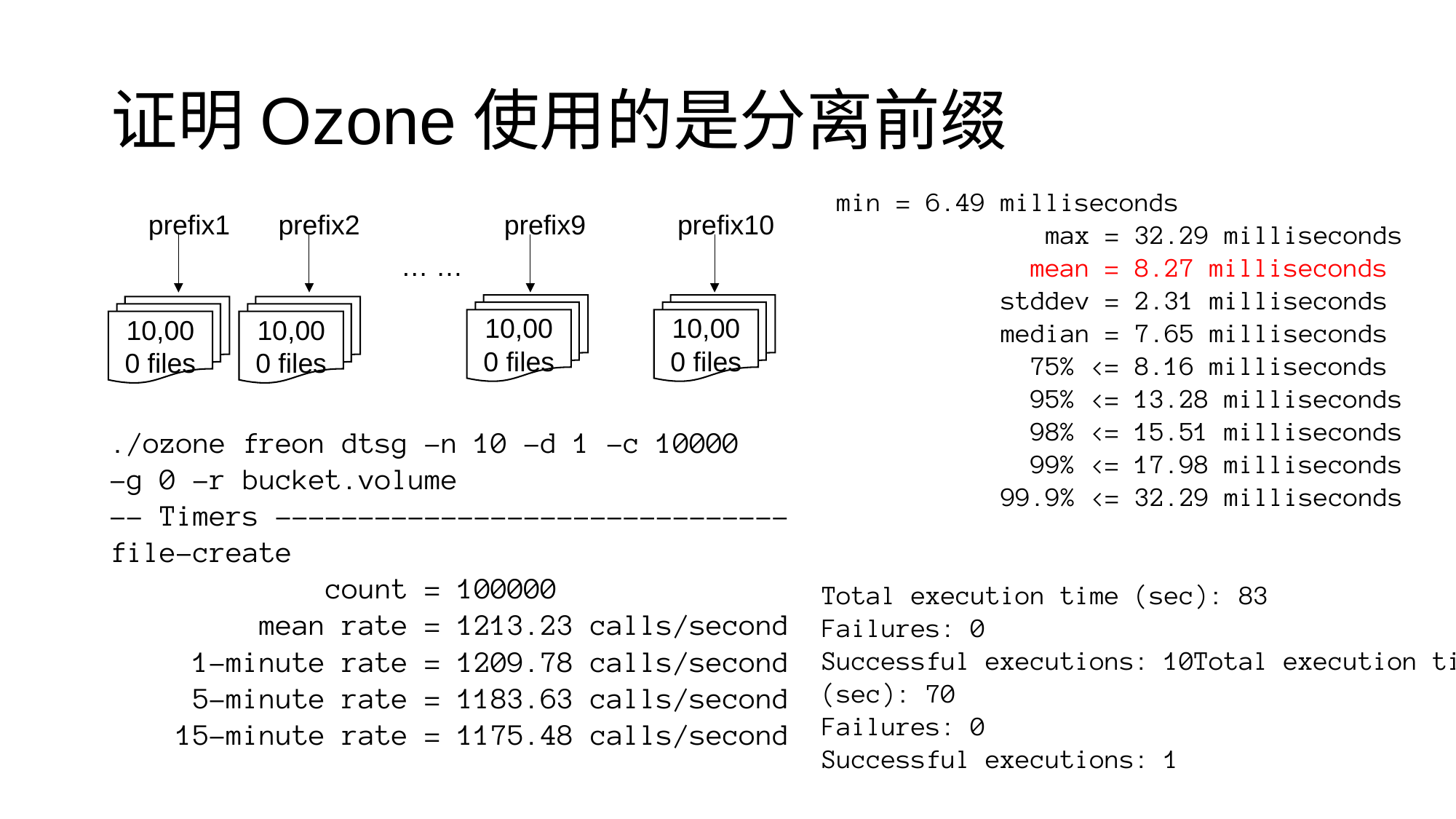

# 证明Ozone使用的是分离前缀

 min = 6.49 milliseconds
               max = 32.29 milliseconds
              mean = 8.27 milliseconds
            stddev = 2.31 milliseconds
            median = 7.65 milliseconds
              75% <= 8.16 milliseconds
              95% <= 13.28 milliseconds
              98% <= 15.51 milliseconds
              99% <= 17.98 milliseconds
            99.9% <= 32.29 milliseconds

Total execution time (sec): 83
Failures: 0
Successful executions: 10Total execution time (sec): 70
Failures: 0
Successful executions: 1
prefix1
prefix2
prefix9
prefix10
… …
10,000 files
10,000 files
10,000 files
10,000 files
./ozone freon dtsg -n 10 -d 1 -c 10000
-g 0 -r bucket.volume
-- Timers -------------------------------
file-create
             count = 100000
         mean rate = 1213.23 calls/second
     1-minute rate = 1209.78 calls/second
     5-minute rate = 1183.63 calls/second
    15-minute rate = 1175.48 calls/second

-- Timers ----------------------------------------------------------------------
file-create
             count = 100000
         mean rate = 1219.25 calls/second
     1-minute rate = 1225.21 calls/second
     5-minute rate = 1206.20 calls/second
    15-minute rate = 1200.59 calls/second
               min = 6.14 milliseconds
               max = 35.30 milliseconds
              mean = 8.15 milliseconds
            stddev = 2.61 milliseconds
            median = 7.58 milliseconds
              75% <= 8.06 milliseconds
              95% <= 12.84 milliseconds
              98% <= 14.32 milliseconds
              99% <= 17.56 milliseconds
            99.9% <= 35.17 milliseconds

Total execution time (sec): 83
Failures: 0
Successful executions: 10